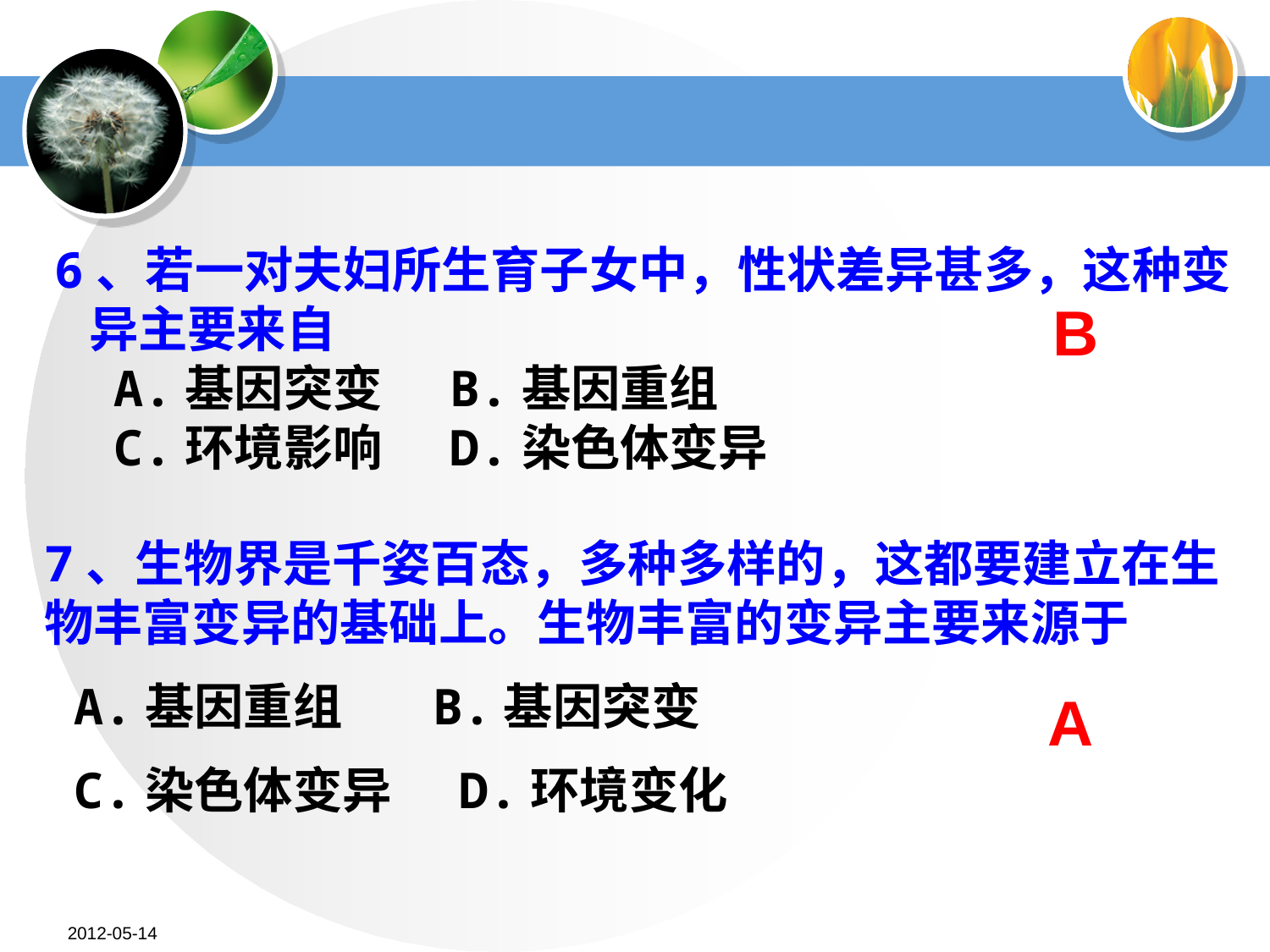

6、若一对夫妇所生育子女中，性状差异甚多，这种变
  异主要来自
  A.基因突变     B.基因重组
  C.环境影响     D.染色体变异
B
7、生物界是千姿百态，多种多样的，这都要建立在生物丰富变异的基础上。生物丰富的变异主要来源于
 A.基因重组       B.基因突变
 C.染色体变异     D.环境变化
A

2012-05-14